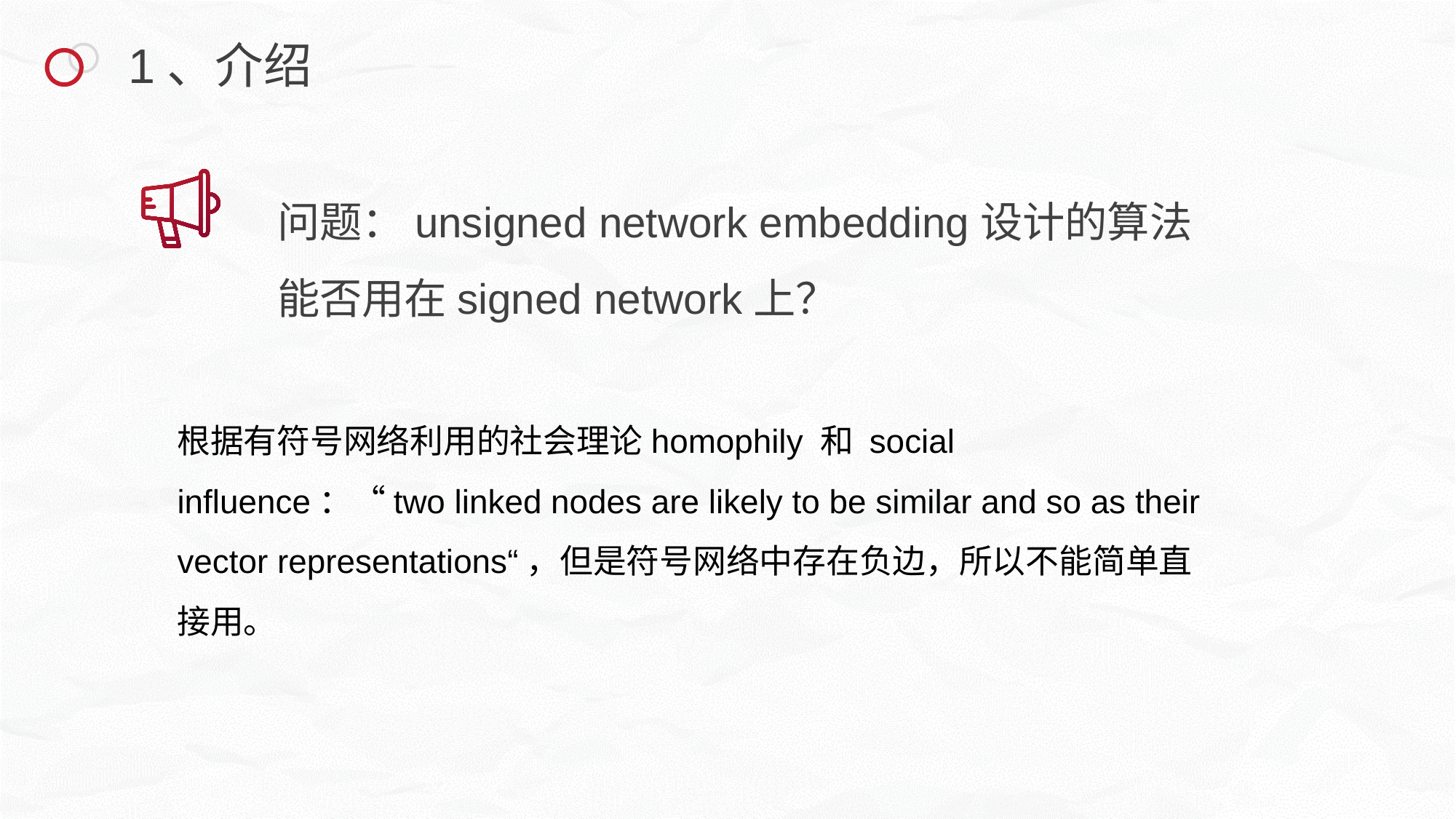

1、介绍

问题：unsigned network embedding设计的算法能否用在signed network上？

根据有符号网络利用的社会理论homophily 和 social influence：“two linked nodes are likely to be similar and so as their vector representations“，但是符号网络中存在负边，所以不能简单直接用。